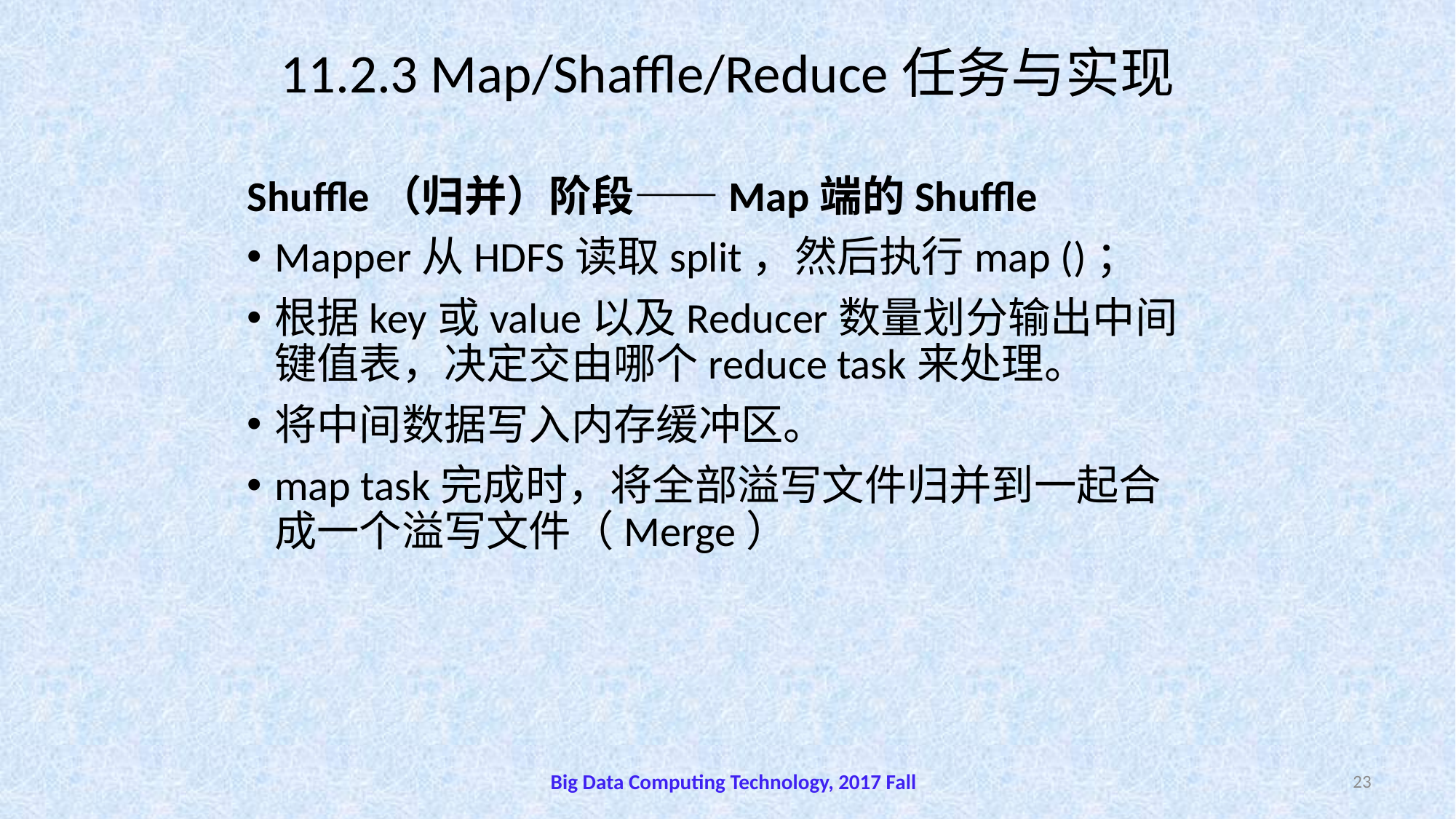

# 11.2.3 Map/Shaffle/Reduce任务与实现
Shuffle（归并）阶段——Map端的Shuffle
Mapper从HDFS读取split，然后执行map ()；
根据key或value以及Reducer数量划分输出中间键值表，决定交由哪个reduce task来处理。
将中间数据写入内存缓冲区。
map task完成时，将全部溢写文件归并到一起合成一个溢写文件（Merge）
Big Data Computing Technology, 2017 Fall
23